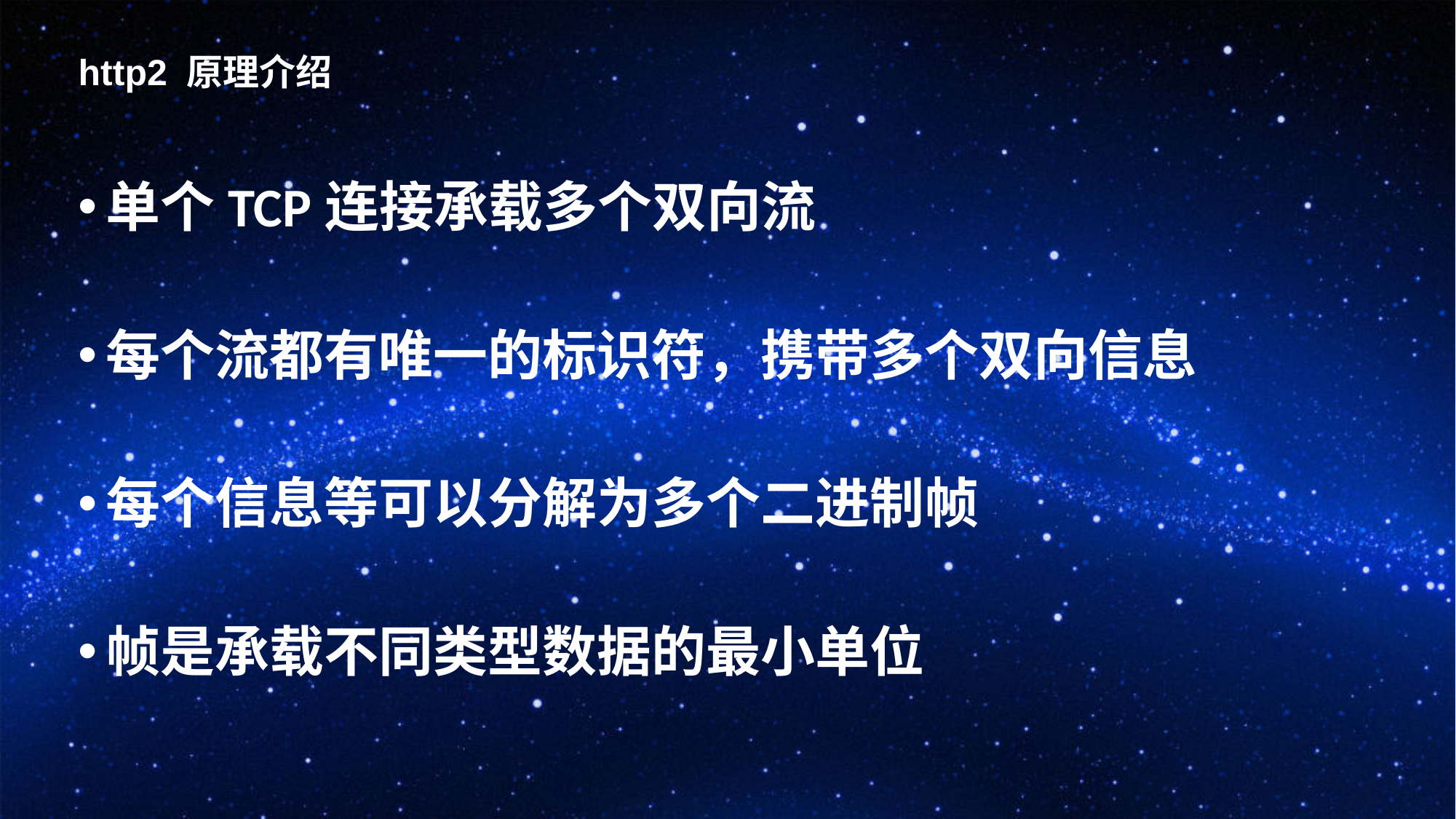

http2 原理介绍
单个TCP连接承载多个双向流

每个流都有唯一的标识符，携带多个双向信息

每个信息等可以分解为多个二进制帧

帧是承载不同类型数据的最小单位